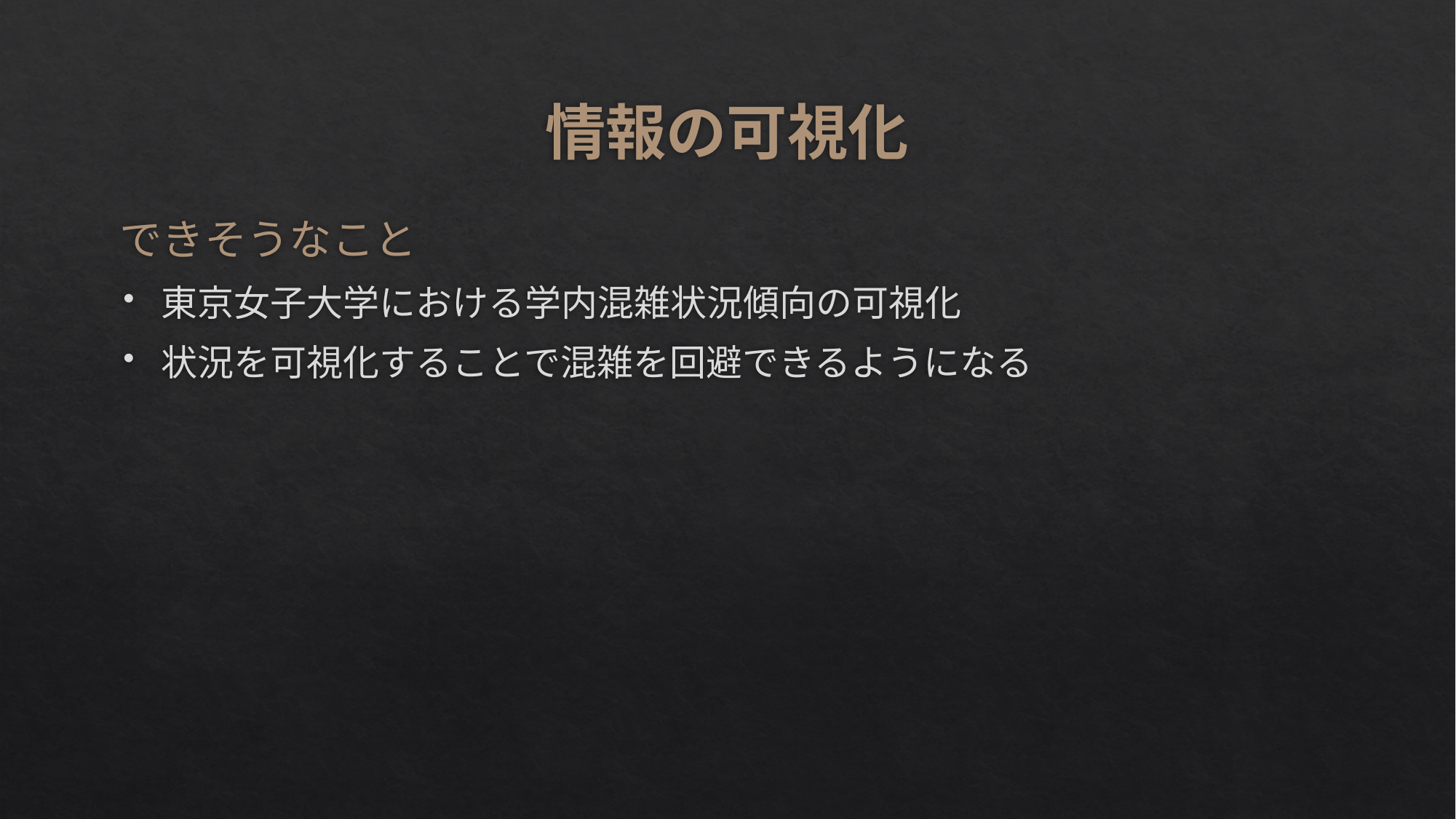

# 情報の可視化
できそうなこと
東京女子大学における学内混雑状況傾向の可視化
状況を可視化することで混雑を回避できるようになる